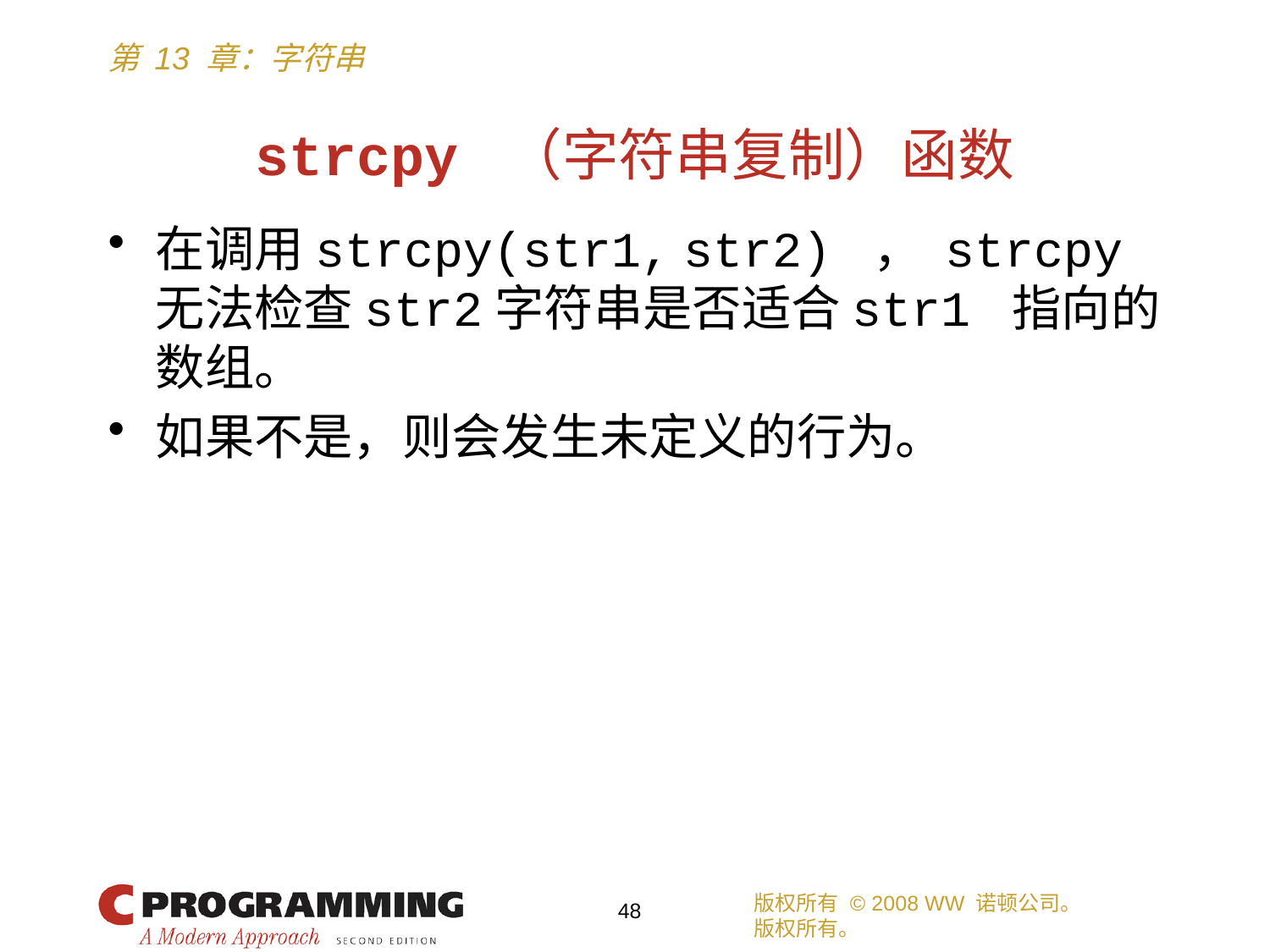

# strcpy （字符串复制）函数
在调用strcpy(str1, str2) ， strcpy无法检查str2字符串是否适合str1 指向的数组。
如果不是，则会发生未定义的行为。
版权所有 © 2008 WW 诺顿公司。
版权所有。
48